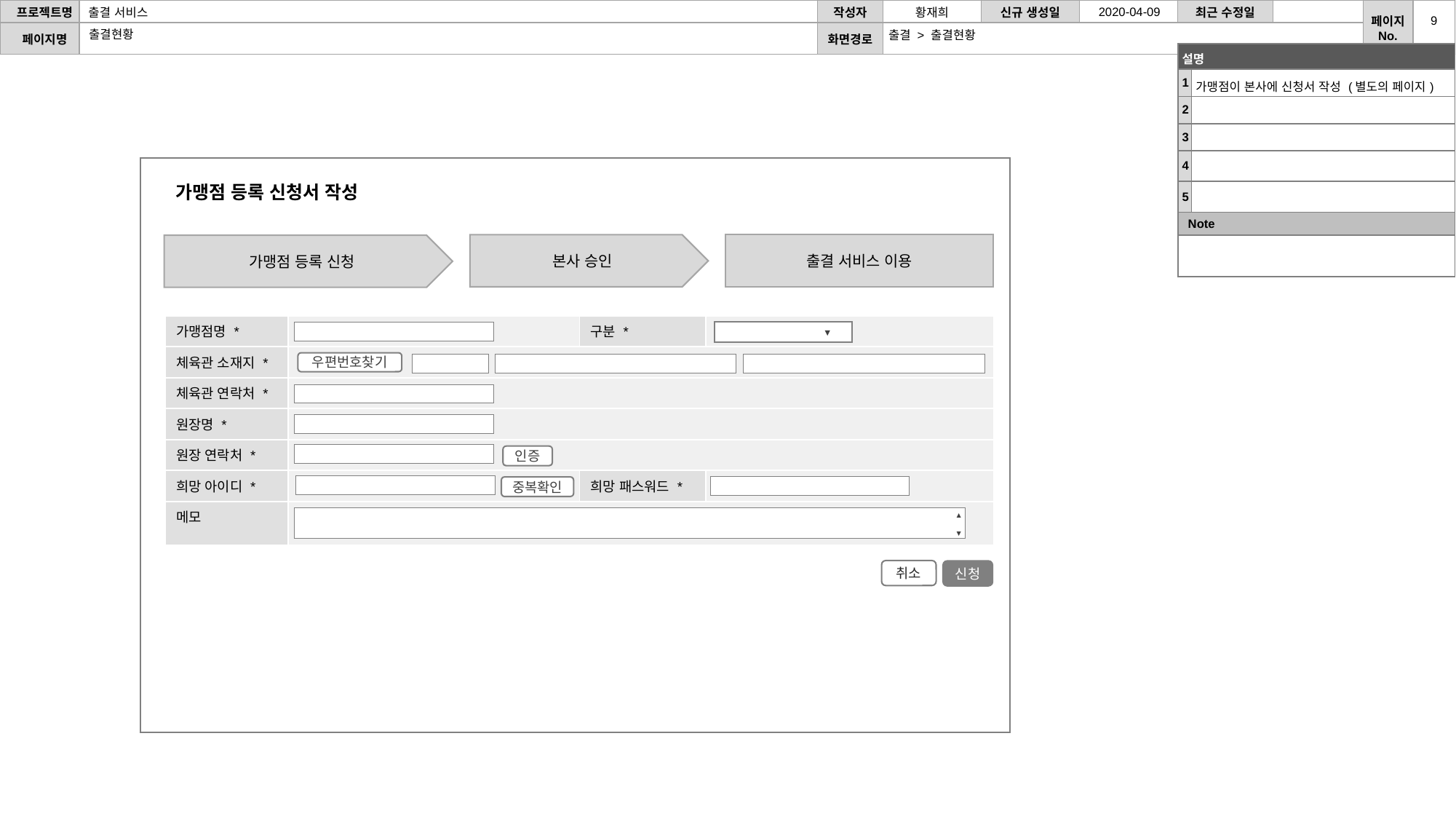

2020-04-09
9
출결현황
출결 > 출결현황
| 설명 |  |
| --- | --- |
| 1 | 가맹점이 본사에 신청서 작성 (별도의 페이지) |
| 2 |  |
| 3 |  |
| 4 |  |
| 5 |  |
| Note |  |
|  |  |

가맹점 등록 신청서 작성
본사 승인
출결 서비스 이용
가맹점 등록 신청
| 가맹점명 \* |  | 구분 \* |  |
| --- | --- | --- | --- |
| 체육관 소재지 \* |  |  |  |
| 체육관 연락처 \* |  |  |  |
| 원장명 \* |  |  |  |
| 원장 연락처 \* |  |  |  |
| 희망 아이디 \* |  | 희망 패스워드 \* |  |
| 메모 |  |  |  |
                                   ▼

우편번호찾기

인증

중복확인
▲

▼

취소
신청